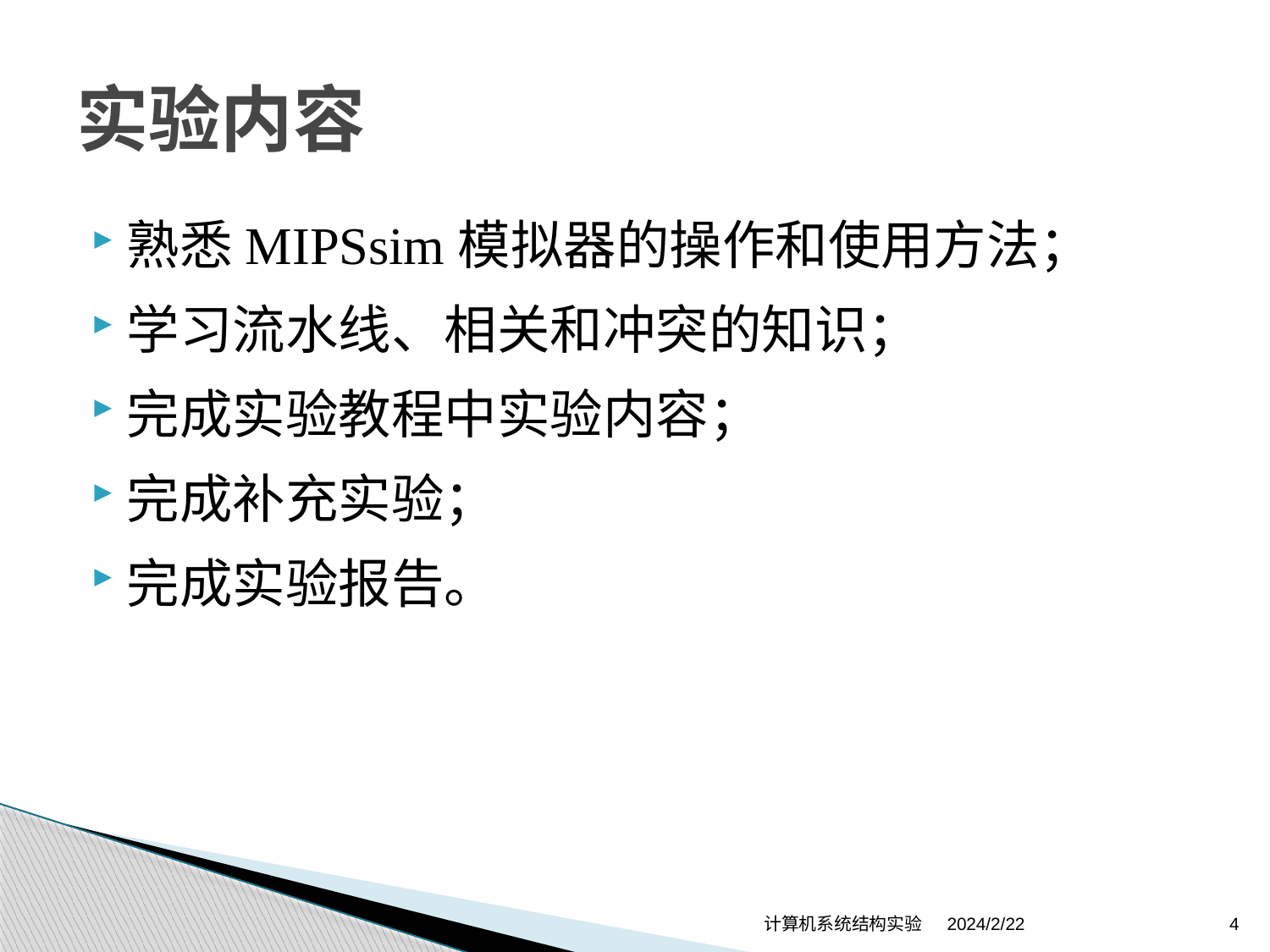

# 实验内容
熟悉MIPSsim模拟器的操作和使用方法；
学习流水线、相关和冲突的知识；
完成实验教程中实验内容；
完成补充实验；
完成实验报告。
计算机系统结构实验
2024/2/22
4